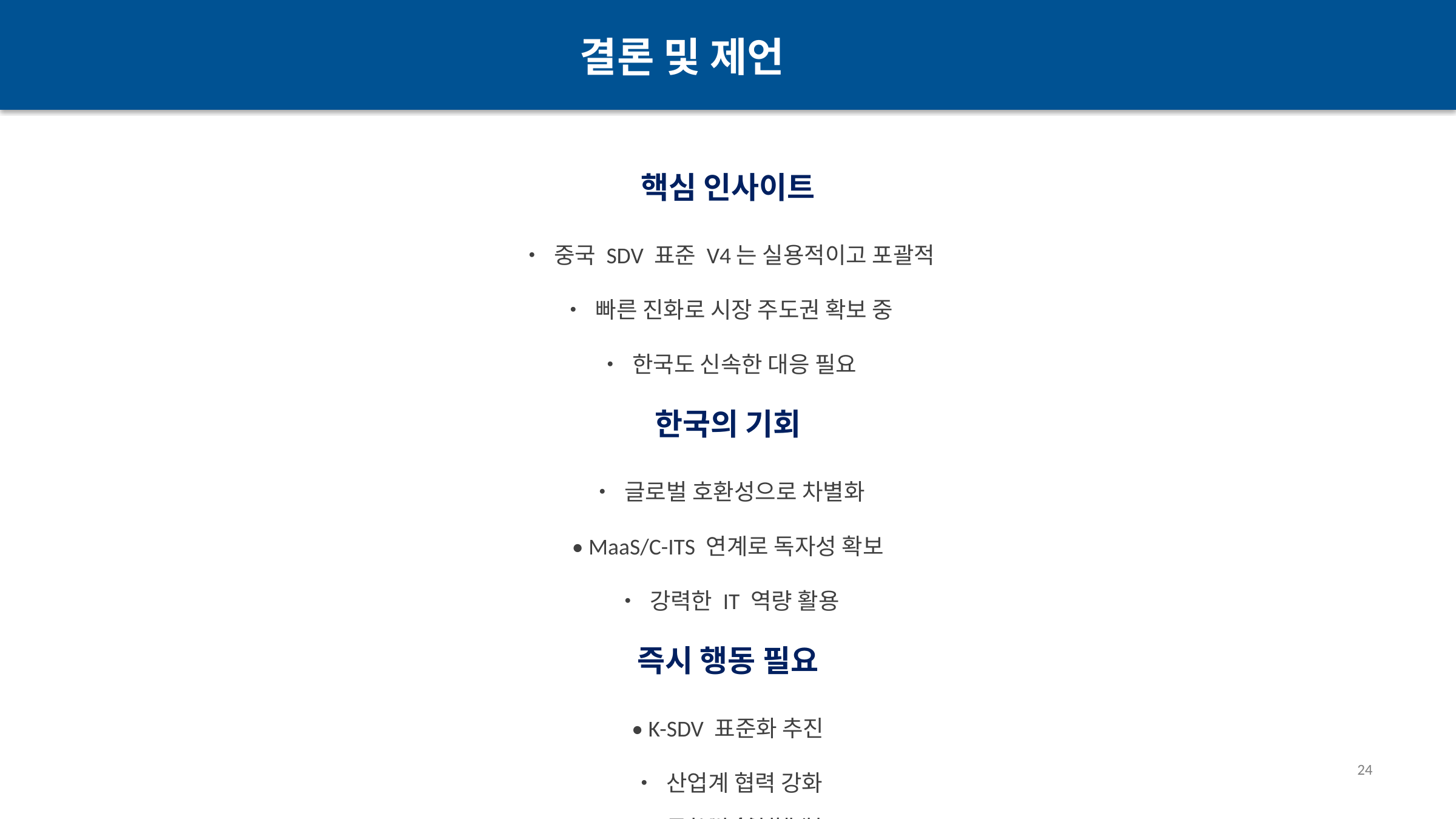

결론 및 제언
핵심 인사이트
• 중국 SDV 표준 V4는 실용적이고 포괄적
• 빠른 진화로 시장 주도권 확보 중
• 한국도 신속한 대응 필요
한국의 기회
• 글로벌 호환성으로 차별화
• MaaS/C-ITS 연계로 독자성 확보
• 강력한 IT 역량 활용
즉시 행동 필요
• K-SDV 표준화 추진
24
• 산업계 협력 강화
• 정부 지원 확대
• 글로벌 협력 추진